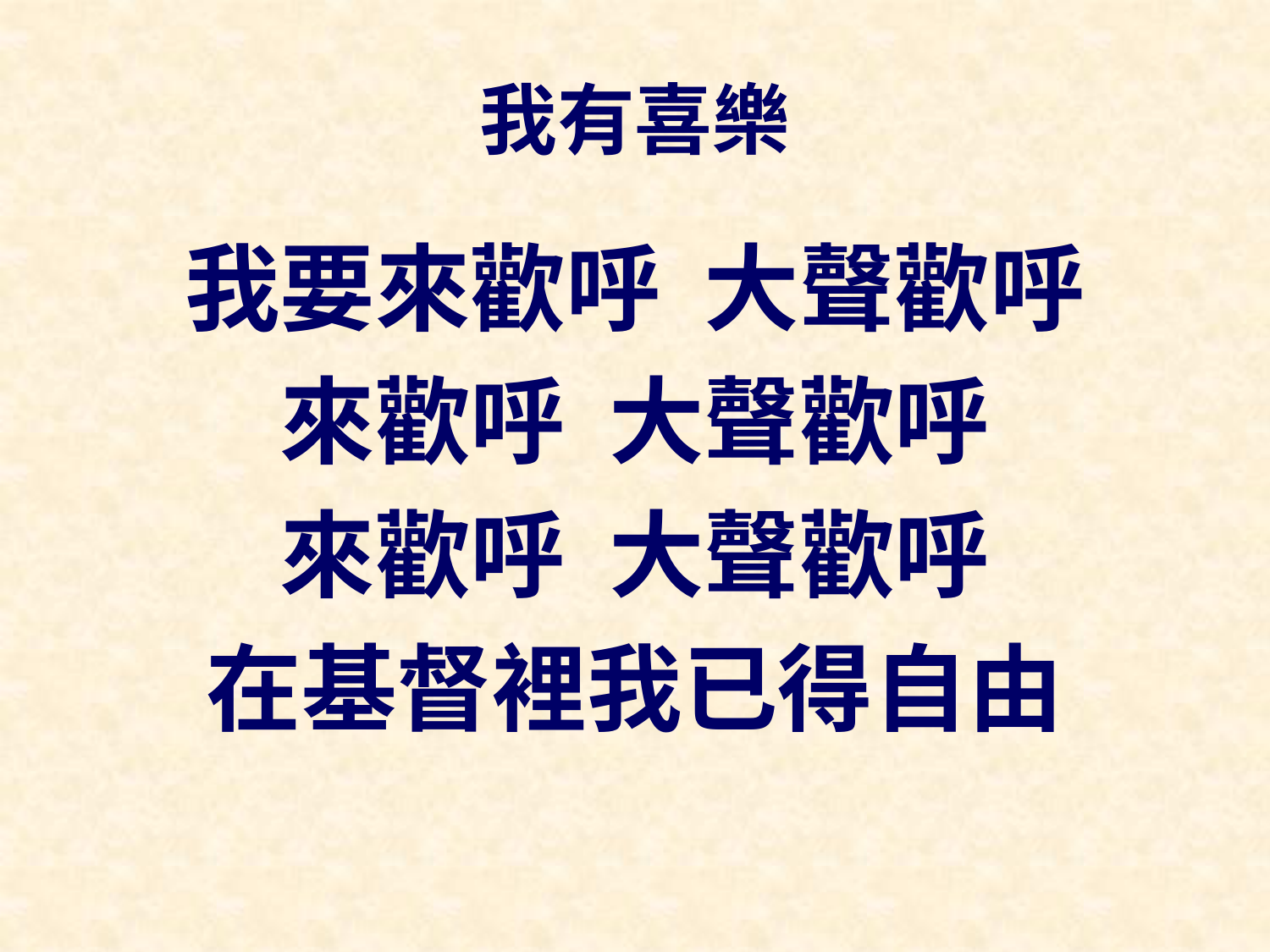

# 我有喜樂
我要來歡呼  大聲歡呼
來歡呼  大聲歡呼
來歡呼  大聲歡呼
在基督裡我已得自由